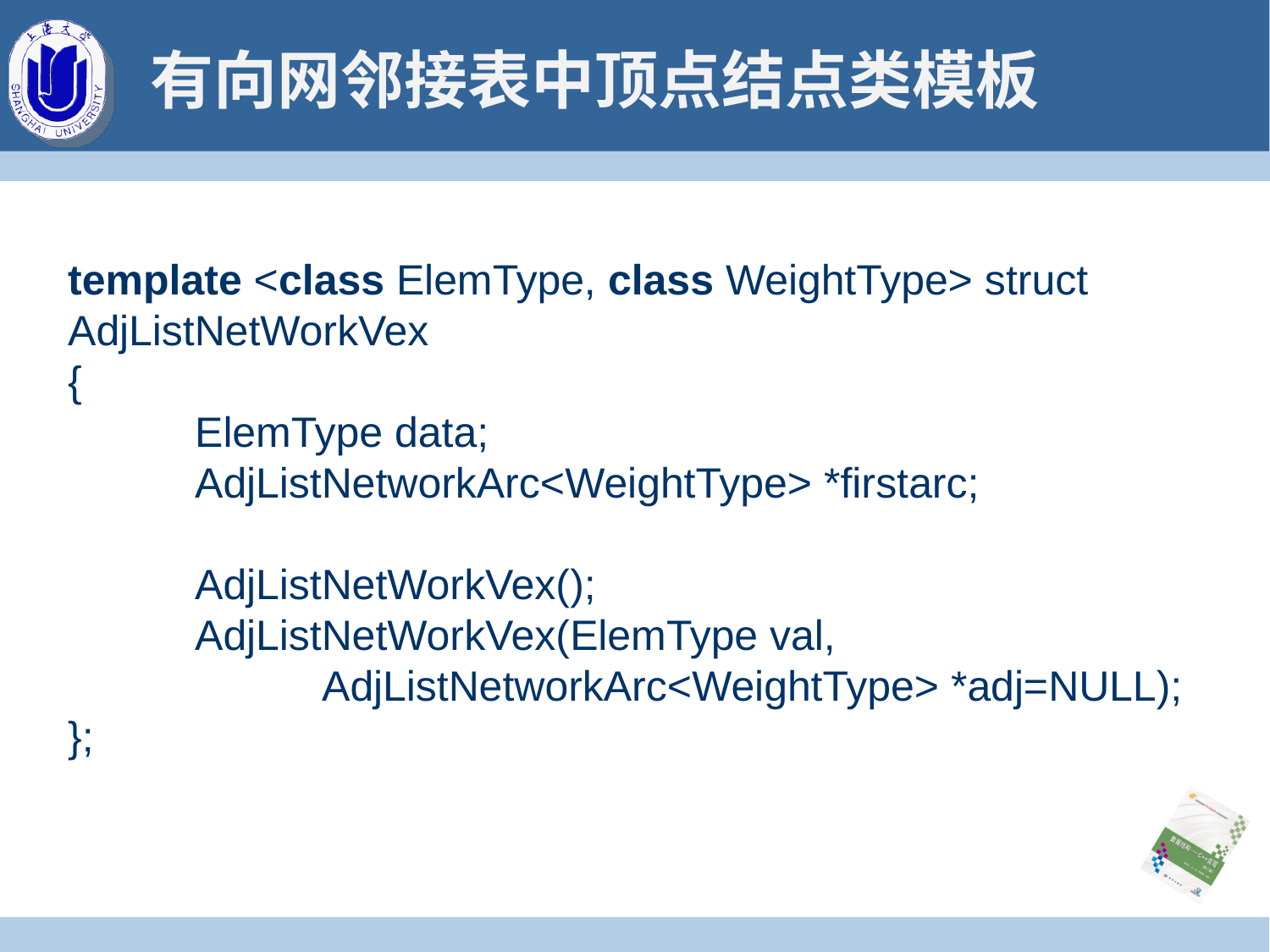

# 有向网邻接表中顶点结点类模板
template <class ElemType, class WeightType> struct AdjListNetWorkVex
{
	ElemType data;
	AdjListNetworkArc<WeightType> *firstarc;

	AdjListNetWorkVex();
	AdjListNetWorkVex(ElemType val,
		AdjListNetworkArc<WeightType> *adj=NULL);
};